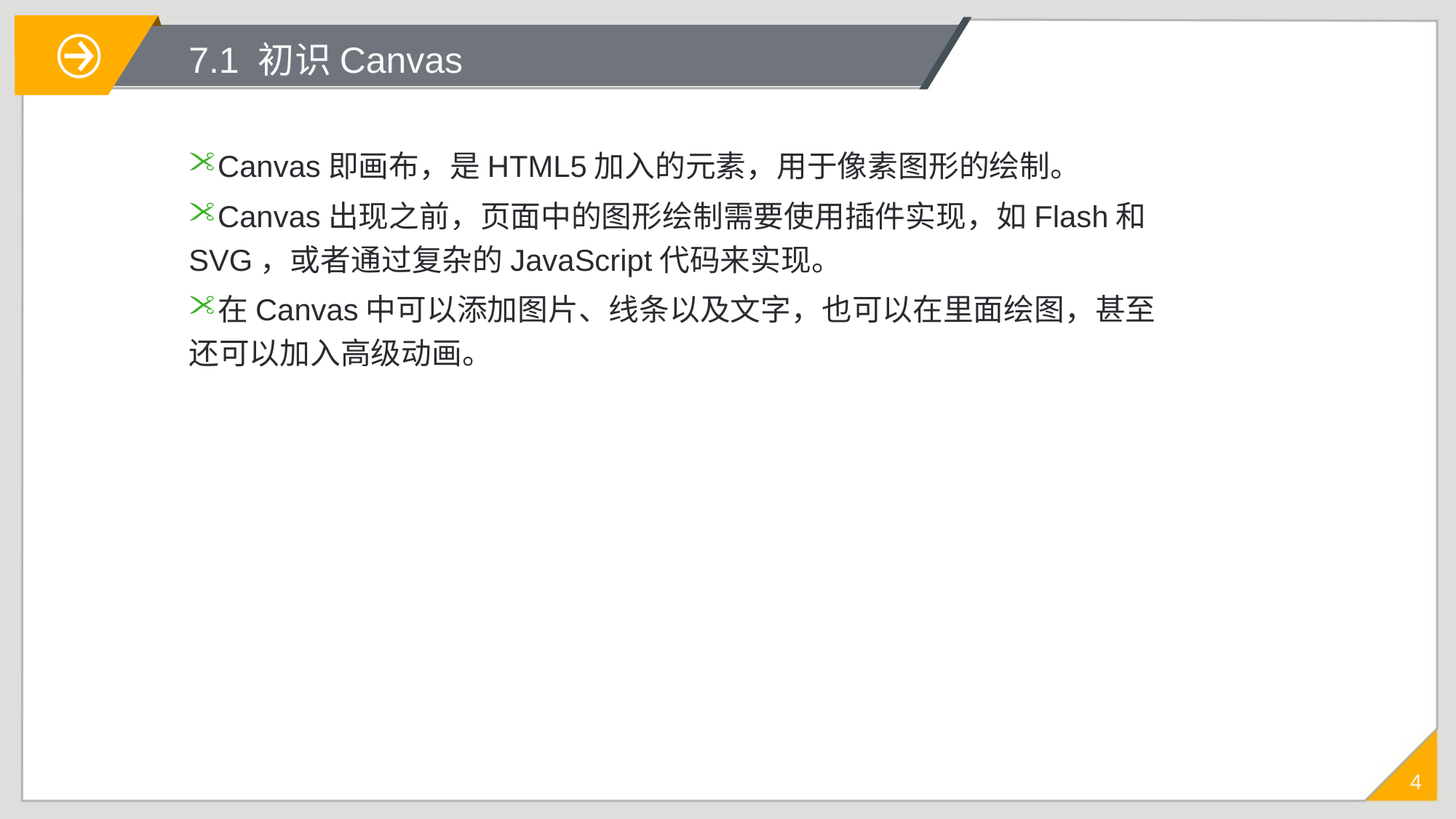

# 7.1 初识Canvas
Canvas即画布，是HTML5加入的元素，用于像素图形的绘制。
Canvas出现之前，页面中的图形绘制需要使用插件实现，如Flash和SVG，或者通过复杂的JavaScript代码来实现。
在Canvas中可以添加图片、线条以及文字，也可以在里面绘图，甚至还可以加入高级动画。